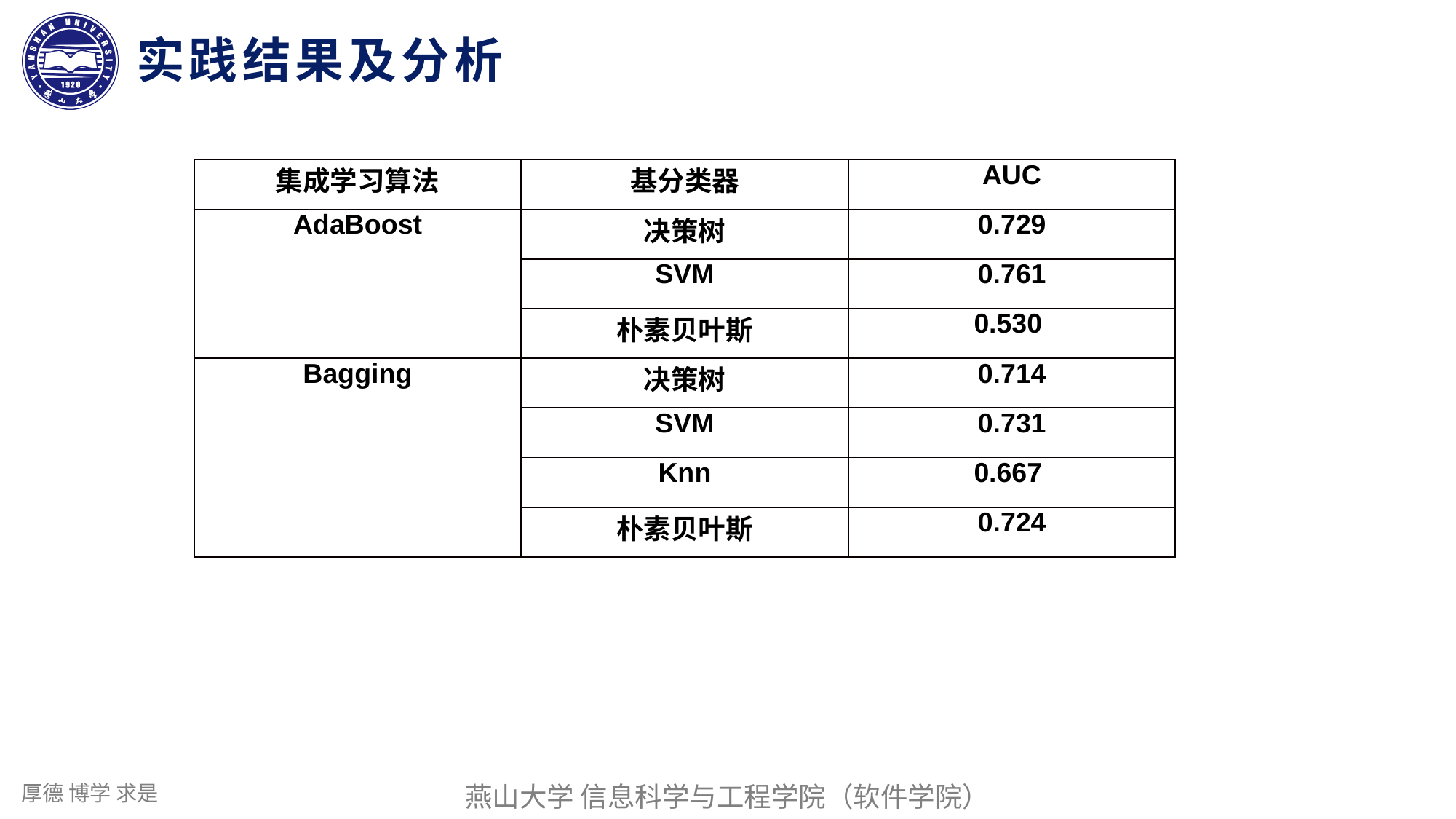

实践结果及分析
| 集成学习算法 | 基分类器 | AUC |
| --- | --- | --- |
| AdaBoost | 决策树 | 0.729 |
|  | SVM | 0.761 |
|  | 朴素贝叶斯 | 0.530 |
| Bagging | 决策树 | 0.714 |
|  | SVM | 0.731 |
|  | Knn | 0.667 |
|  | 朴素贝叶斯 | 0.724 |
19